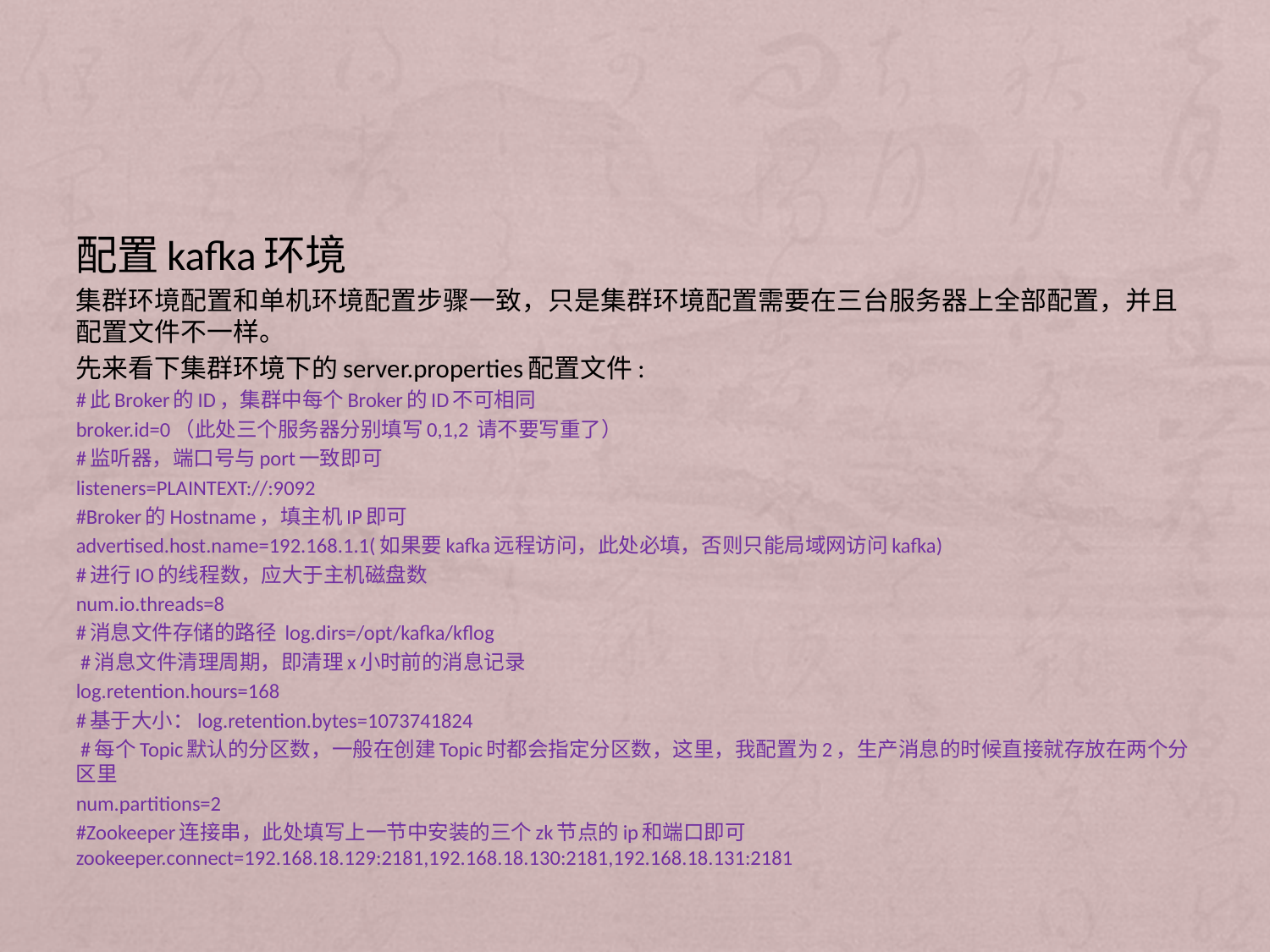

#
配置kafka环境
集群环境配置和单机环境配置步骤一致，只是集群环境配置需要在三台服务器上全部配置，并且配置文件不一样。
先来看下集群环境下的server.properties配置文件:
#此Broker的ID，集群中每个Broker的ID不可相同
broker.id=0（此处三个服务器分别填写0,1,2 请不要写重了）
#监听器，端口号与port一致即可
listeners=PLAINTEXT://:9092
#Broker的Hostname，填主机IP即可
advertised.host.name=192.168.1.1(如果要kafka远程访问，此处必填，否则只能局域网访问kafka)
#进行IO的线程数，应大于主机磁盘数
num.io.threads=8
#消息文件存储的路径 log.dirs=/opt/kafka/kflog
 #消息文件清理周期，即清理x小时前的消息记录
log.retention.hours=168
#基于大小：log.retention.bytes=1073741824
 #每个Topic默认的分区数，一般在创建Topic时都会指定分区数，这里，我配置为2，生产消息的时候直接就存放在两个分区里
num.partitions=2
#Zookeeper连接串，此处填写上一节中安装的三个zk节点的ip和端口即可 zookeeper.connect=192.168.18.129:2181,192.168.18.130:2181,192.168.18.131:2181